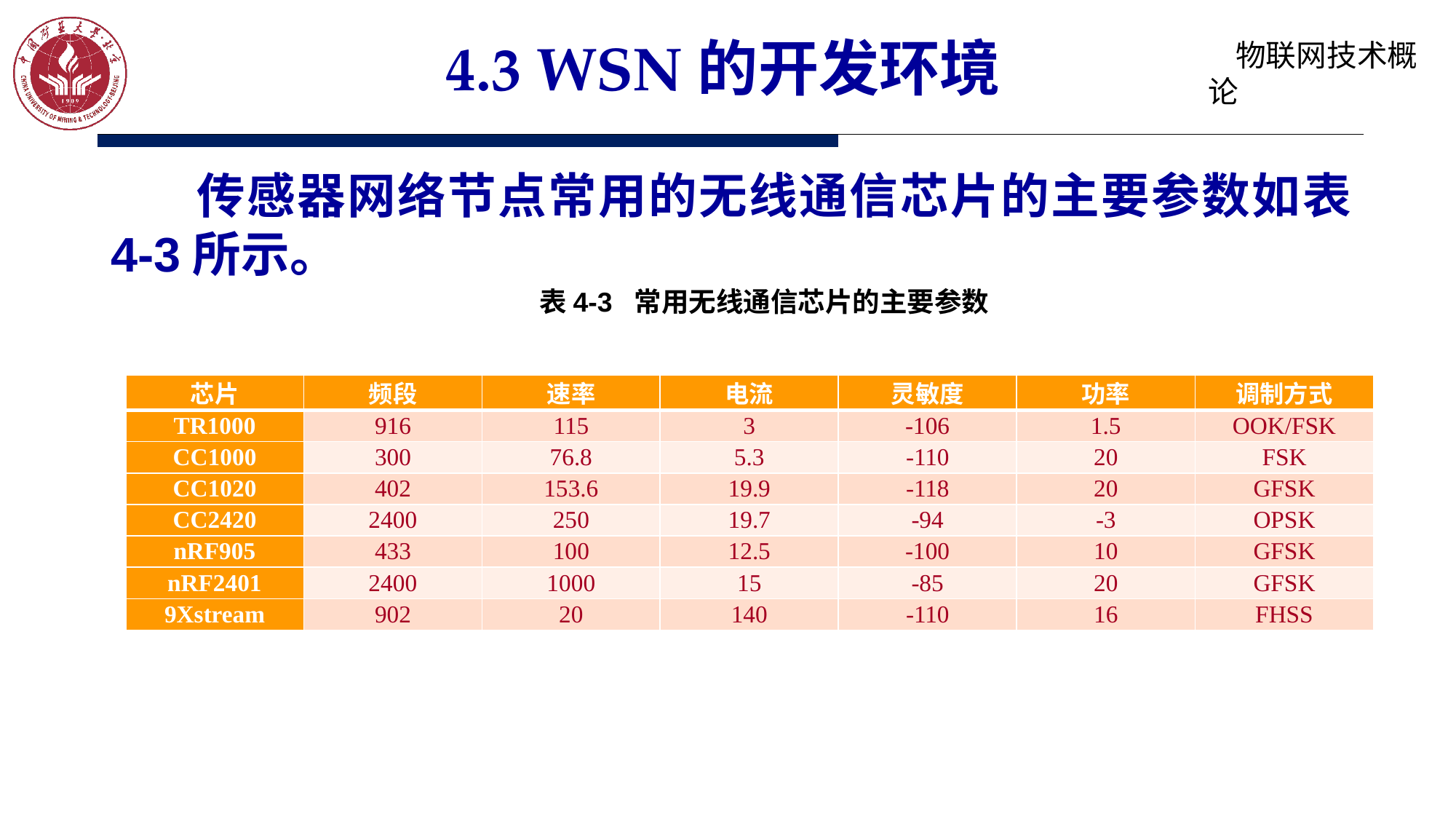

# 4.3 WSN的开发环境
传感器网络节点常用的无线通信芯片的主要参数如表4-3所示。
表4-3  常用无线通信芯片的主要参数

| 芯片 | 频段 | 速率 | 电流 | 灵敏度 | 功率 | 调制方式 |
| --- | --- | --- | --- | --- | --- | --- |
| TR1000 | 916 | 115 | 3 | -106 | 1.5 | OOK/FSK |
| CC1000 | 300 | 76.8 | 5.3 | -110 | 20 | FSK |
| CC1020 | 402 | 153.6 | 19.9 | -118 | 20 | GFSK |
| CC2420 | 2400 | 250 | 19.7 | -94 | -3 | OPSK |
| nRF905 | 433 | 100 | 12.5 | -100 | 10 | GFSK |
| nRF2401 | 2400 | 1000 | 15 | -85 | 20 | GFSK |
| 9Xstream | 902 | 20 | 140 | -110 | 16 | FHSS |